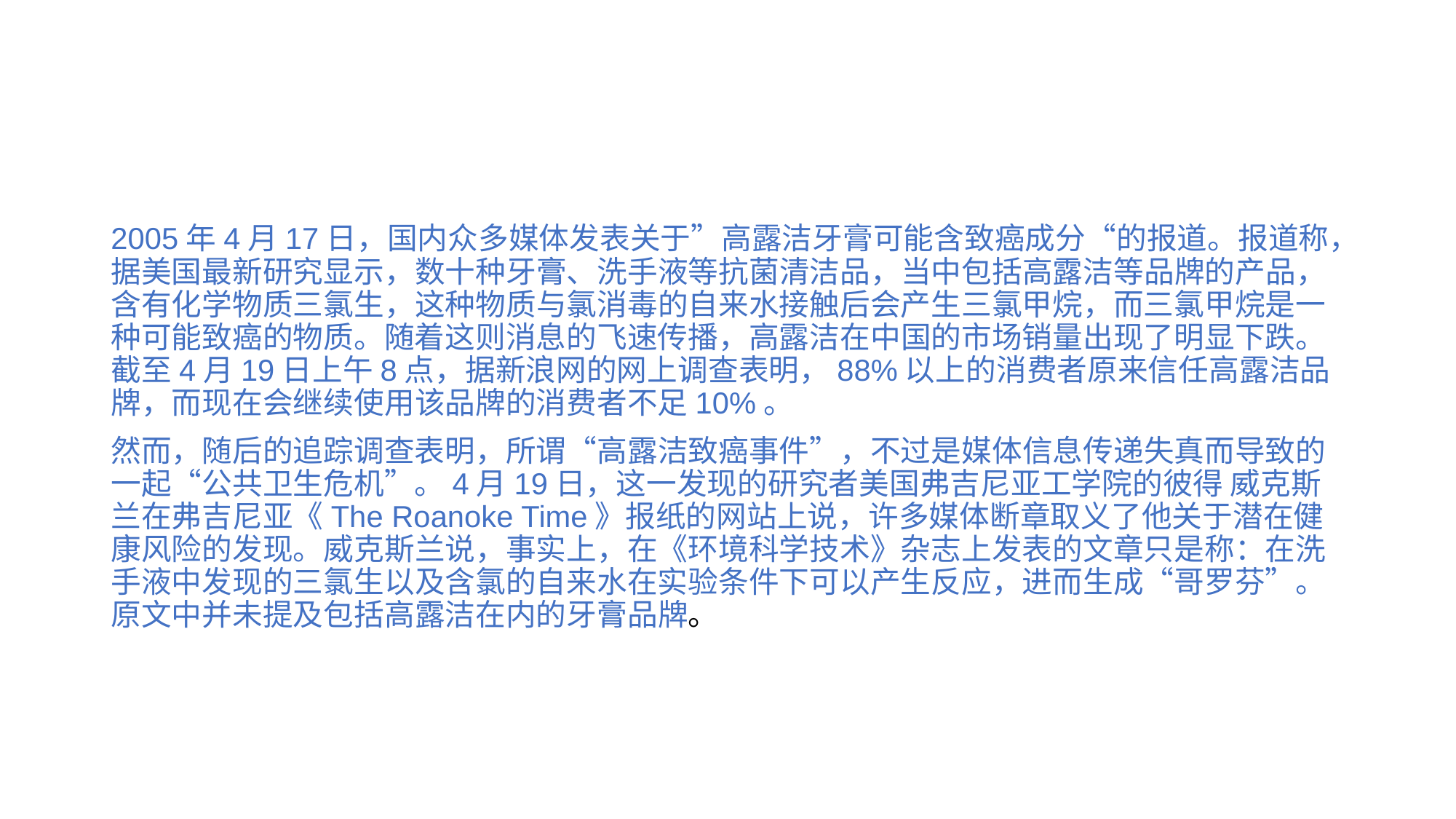

2005年4月17日，国内众多媒体发表关于”高露洁牙膏可能含致癌成分“的报道。报道称，据美国最新研究显示，数十种牙膏、洗手液等抗菌清洁品，当中包括高露洁等品牌的产品，含有化学物质三氯生，这种物质与氯消毒的自来水接触后会产生三氯甲烷，而三氯甲烷是一种可能致癌的物质。随着这则消息的飞速传播，高露洁在中国的市场销量出现了明显下跌。截至4月19日上午8点，据新浪网的网上调查表明，88%以上的消费者原来信任高露洁品牌，而现在会继续使用该品牌的消费者不足10%。
然而，随后的追踪调查表明，所谓“高露洁致癌事件”，不过是媒体信息传递失真而导致的一起“公共卫生危机”。4月19日，这一发现的研究者美国弗吉尼亚工学院的彼得 威克斯兰在弗吉尼亚《The Roanoke Time》报纸的网站上说，许多媒体断章取义了他关于潜在健康风险的发现。威克斯兰说，事实上，在《环境科学技术》杂志上发表的文章只是称：在洗手液中发现的三氯生以及含氯的自来水在实验条件下可以产生反应，进而生成“哥罗芬”。原文中并未提及包括高露洁在内的牙膏品牌。